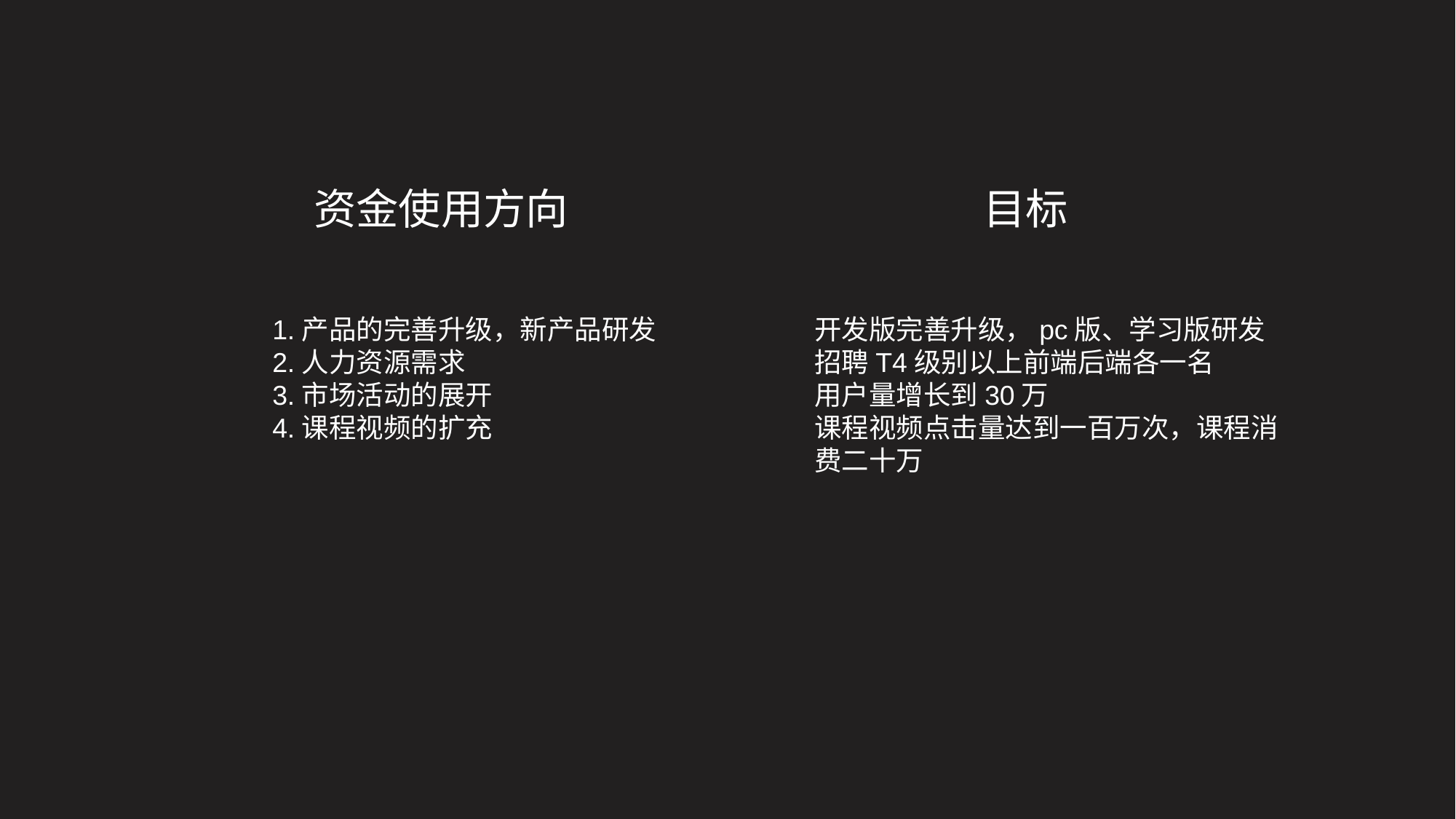

资金使用方向
目标
1.产品的完善升级，新产品研发
2.人力资源需求
3.市场活动的展开
4.课程视频的扩充

开发版完善升级，pc版、学习版研发
招聘T4级别以上前端后端各一名
用户量增长到30万
课程视频点击量达到一百万次，课程消费二十万